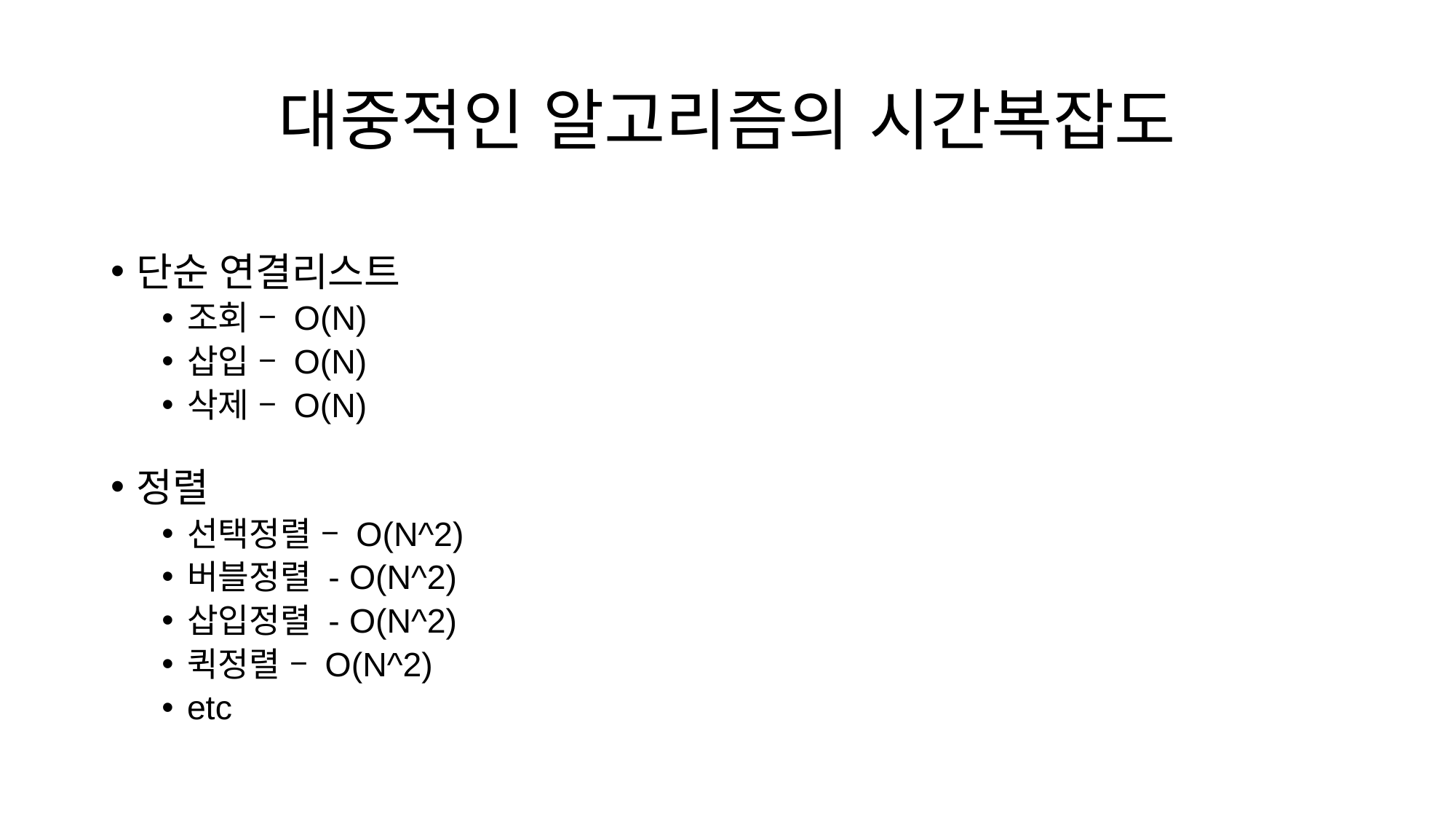

# 대중적인 알고리즘의 시간복잡도
단순 연결리스트
조회 – O(N)
삽입 – O(N)
삭제 – O(N)
정렬
선택정렬 – O(N^2)
버블정렬 - O(N^2)
삽입정렬 - O(N^2)
퀵정렬 – O(N^2)
etc